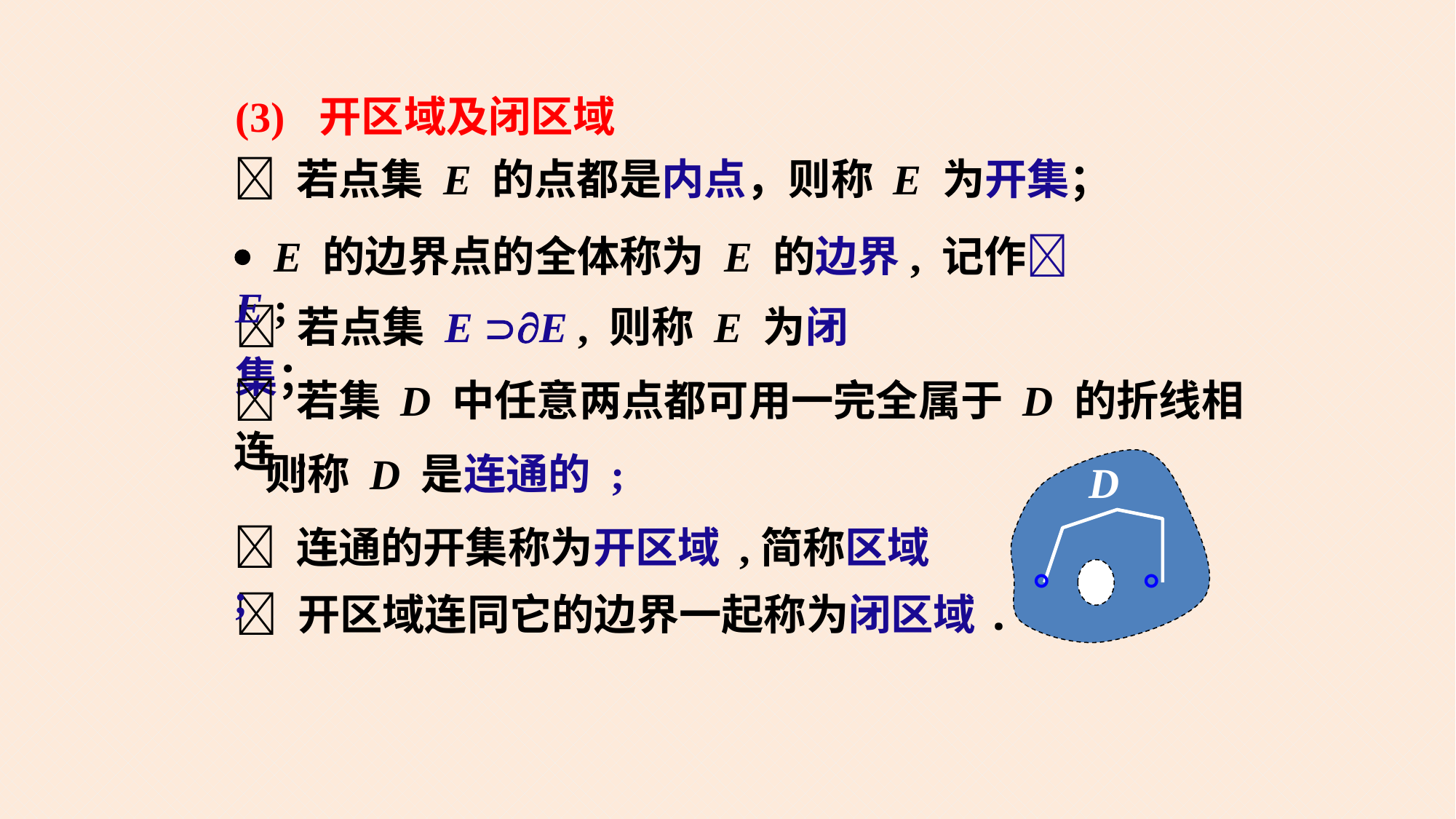

(3)  开区域及闭区域
• 若点集 E 的点都是内点，则称 E 为开集；
•  E 的边界点的全体称为 E 的边界, 记作∂E ;
• 若点集 E ⊃∂E , 则称 E 为闭集；
• 若集 D 中任意两点都可用一完全属于 D 的折线相连 ,
则称 D 是连通的 ;

D

• 连通的开集称为开区域 ,简称区域 ;
。       。
• 开区域连同它的边界一起称为闭区域.